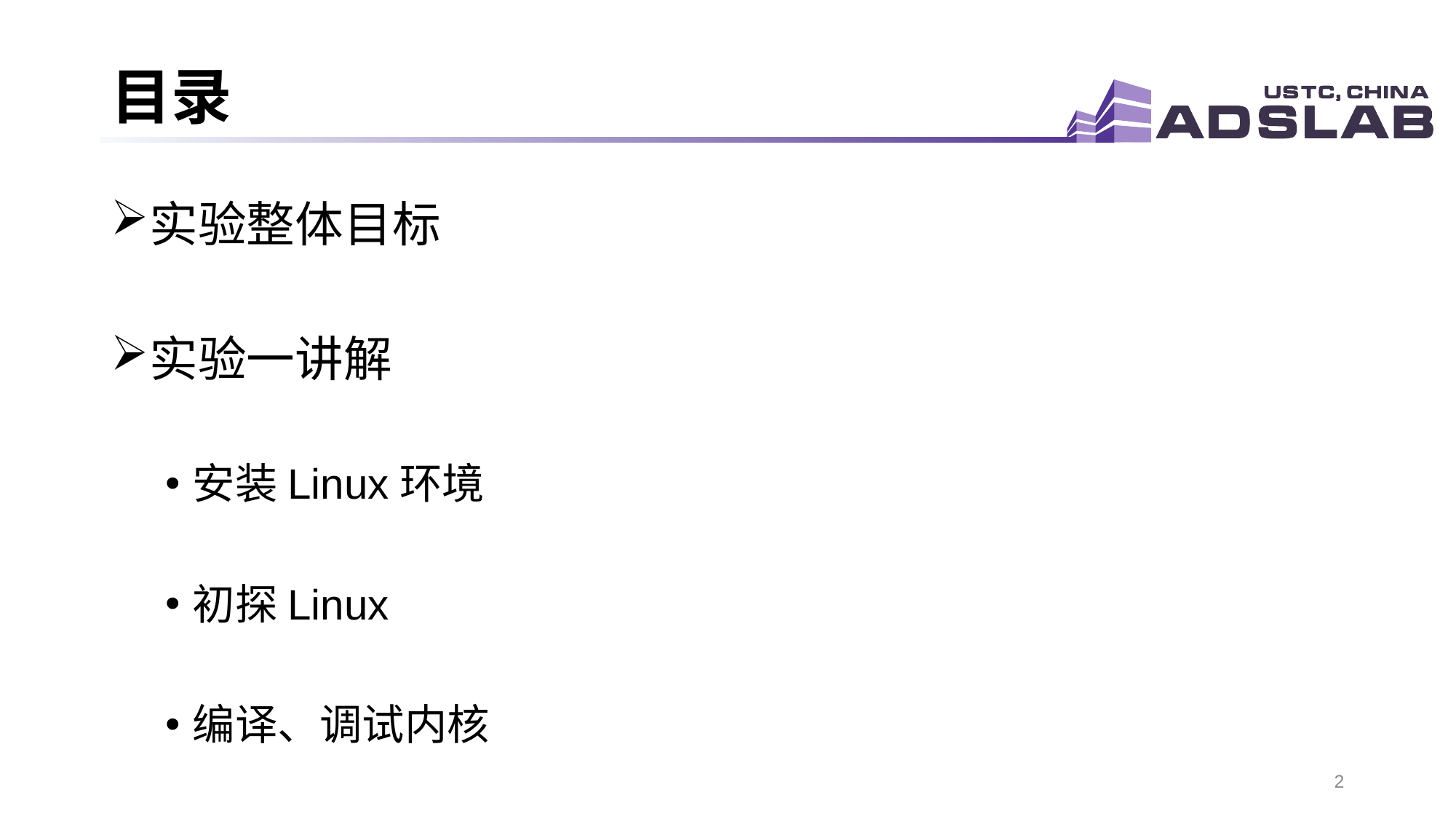

# 目录
实验整体目标

实验一讲解

安装Linux环境

初探Linux

编译、调试内核
2